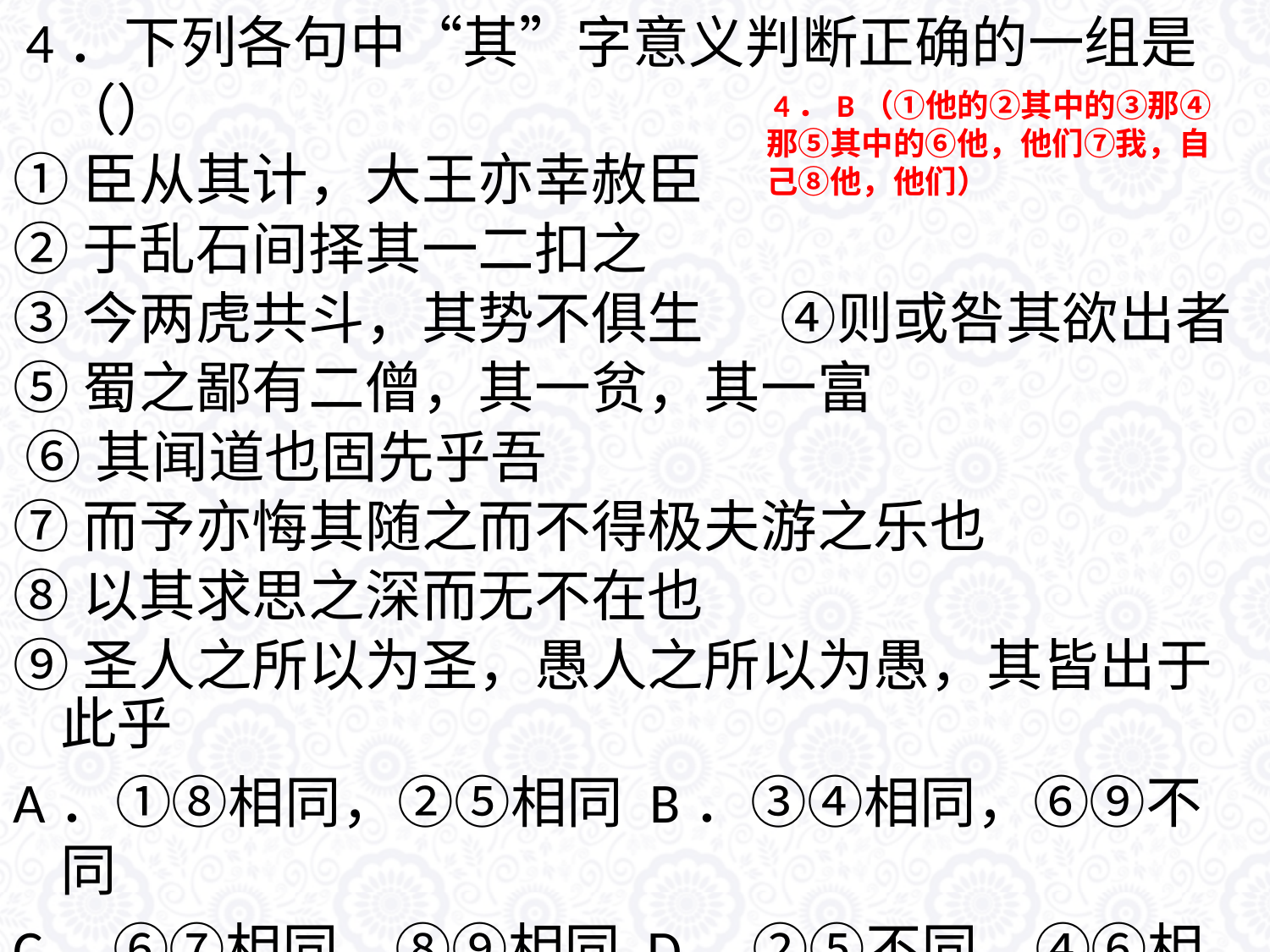

4．下列各句中“其”字意义判断正确的一组是（）
①臣从其计，大王亦幸赦臣
②于乱石间择其一二扣之
③今两虎共斗，其势不俱生      ④则或咎其欲出者
⑤蜀之鄙有二僧，其一贫，其一富
 ⑥其闻道也固先乎吾
⑦而予亦悔其随之而不得极夫游之乐也
⑧以其求思之深而无不在也
⑨圣人之所以为圣，愚人之所以为愚，其皆出于此乎
A．①⑧相同，②⑤相同 B．③④相同，⑥⑨不同
C．⑥⑦相同，⑧⑨相同 D．②⑤不同，④⑥相同
 4．B（①他的②其中的③那④那⑤其中的⑥他，他们⑦我，自己⑧他，他们）